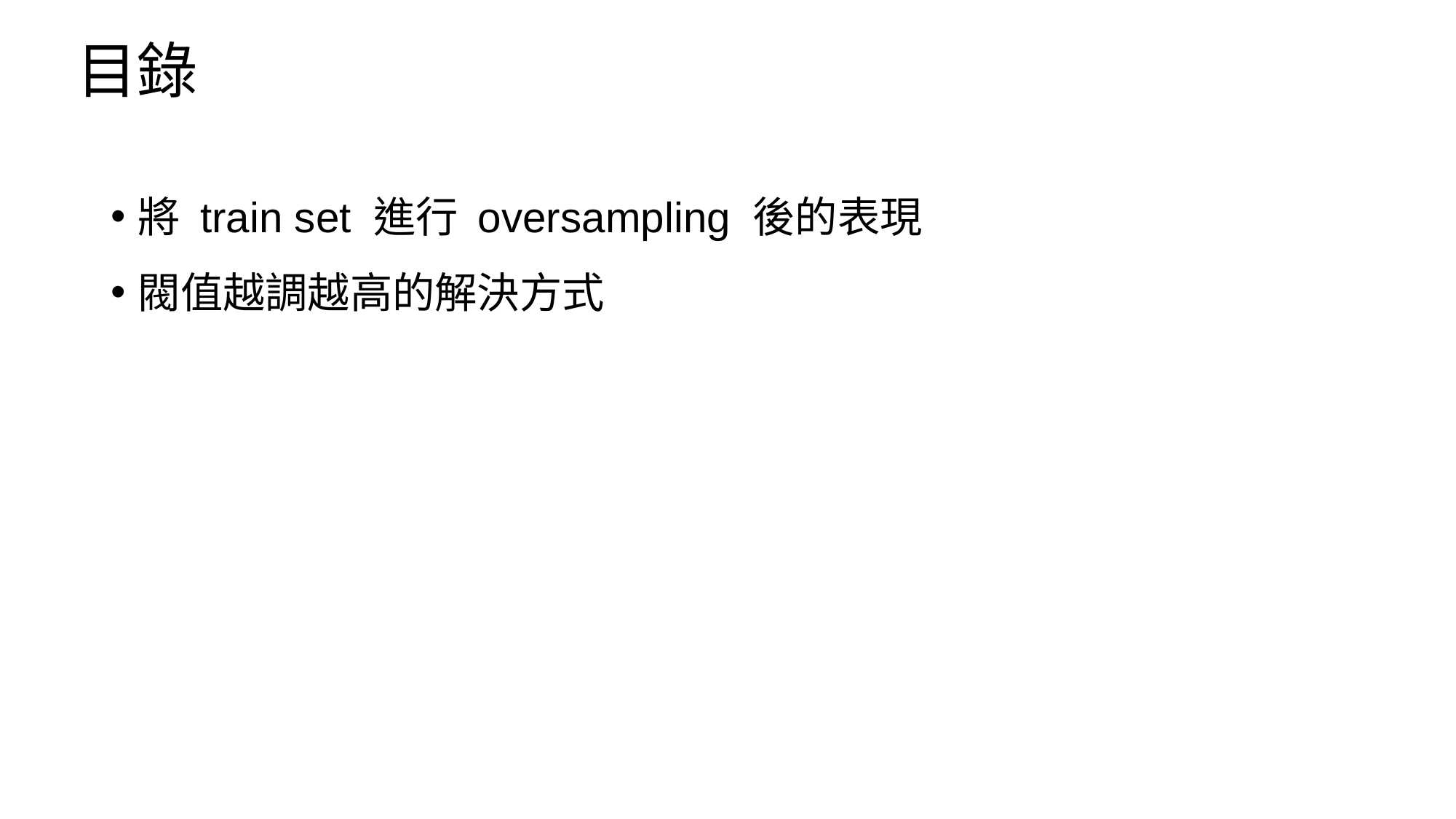

# 目錄
將 train set 進行 oversampling 後的表現
閥值越調越高的解決方式